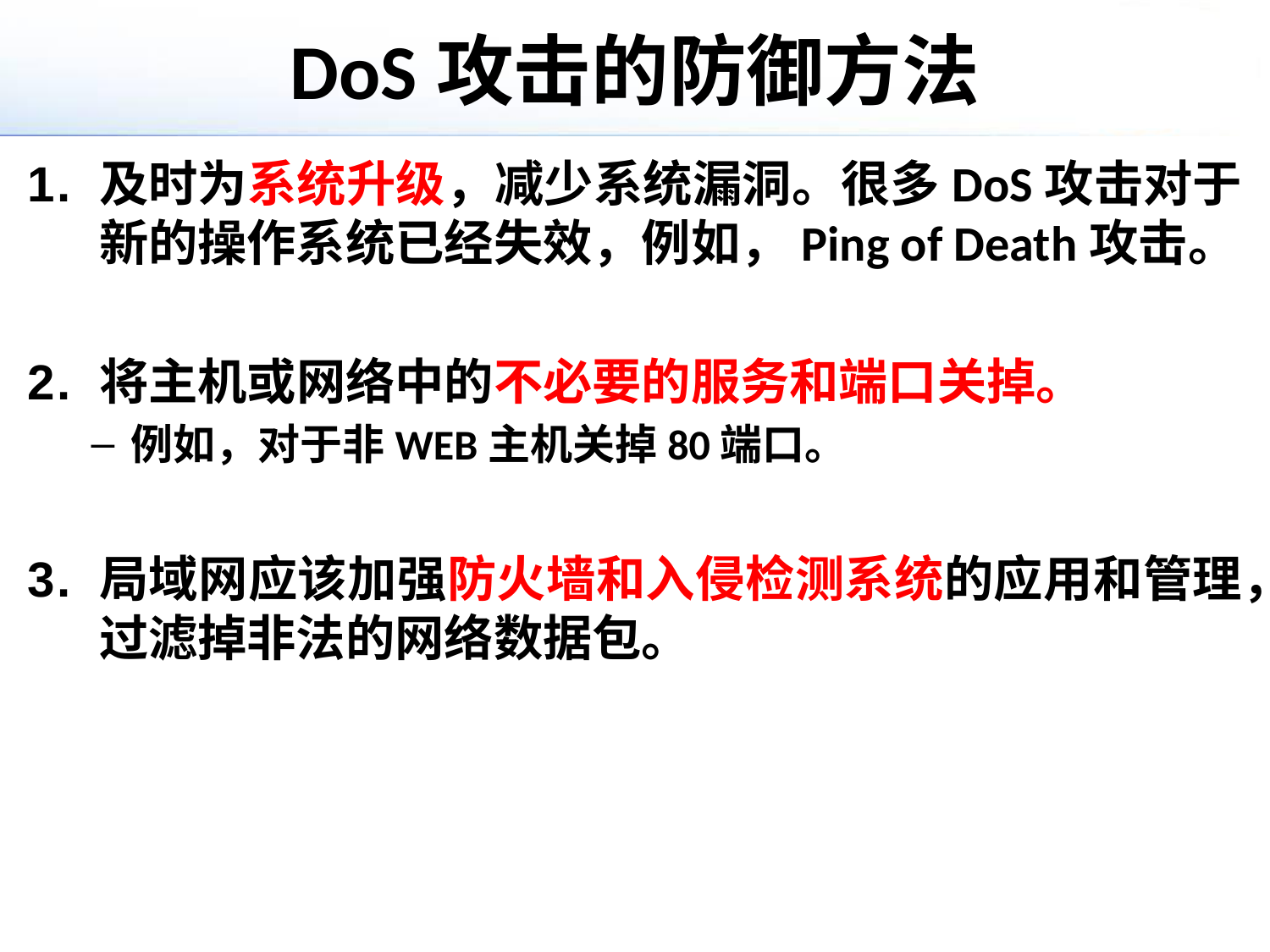

# DoS攻击的防御方法
及时为系统升级，减少系统漏洞。很多DoS攻击对于新的操作系统已经失效，例如，Ping of Death攻击。

将主机或网络中的不必要的服务和端口关掉。
例如，对于非WEB主机关掉80端口。

局域网应该加强防火墙和入侵检测系统的应用和管理，过滤掉非法的网络数据包。